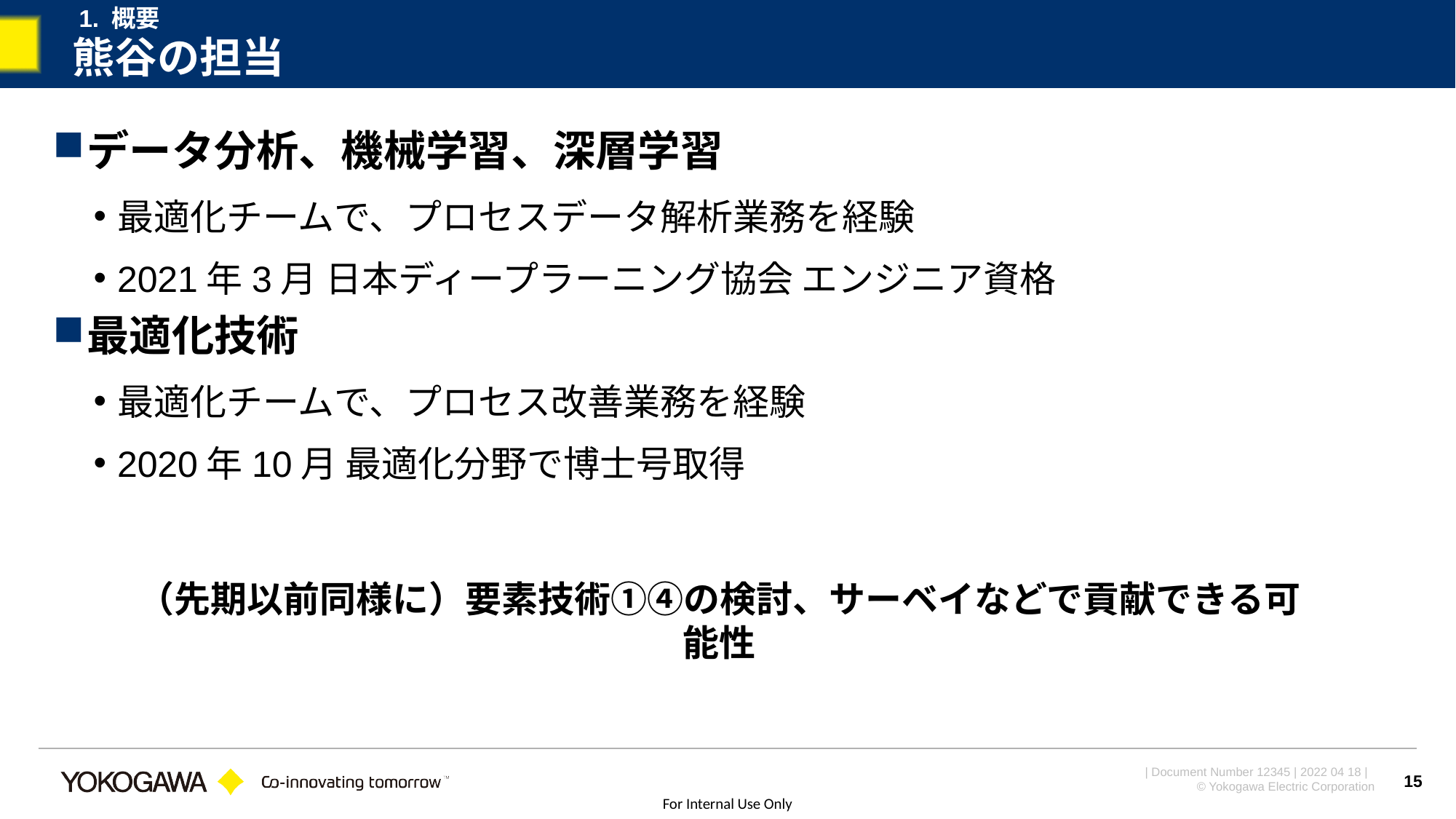

1. 概要
# 熊谷の担当
データ分析、機械学習、深層学習
最適化チームで、プロセスデータ解析業務を経験
2021年3月 日本ディープラーニング協会 エンジニア資格
最適化技術
最適化チームで、プロセス改善業務を経験
2020年10月 最適化分野で博士号取得
（先期以前同様に）要素技術①④の検討、サーベイなどで貢献できる可能性
15